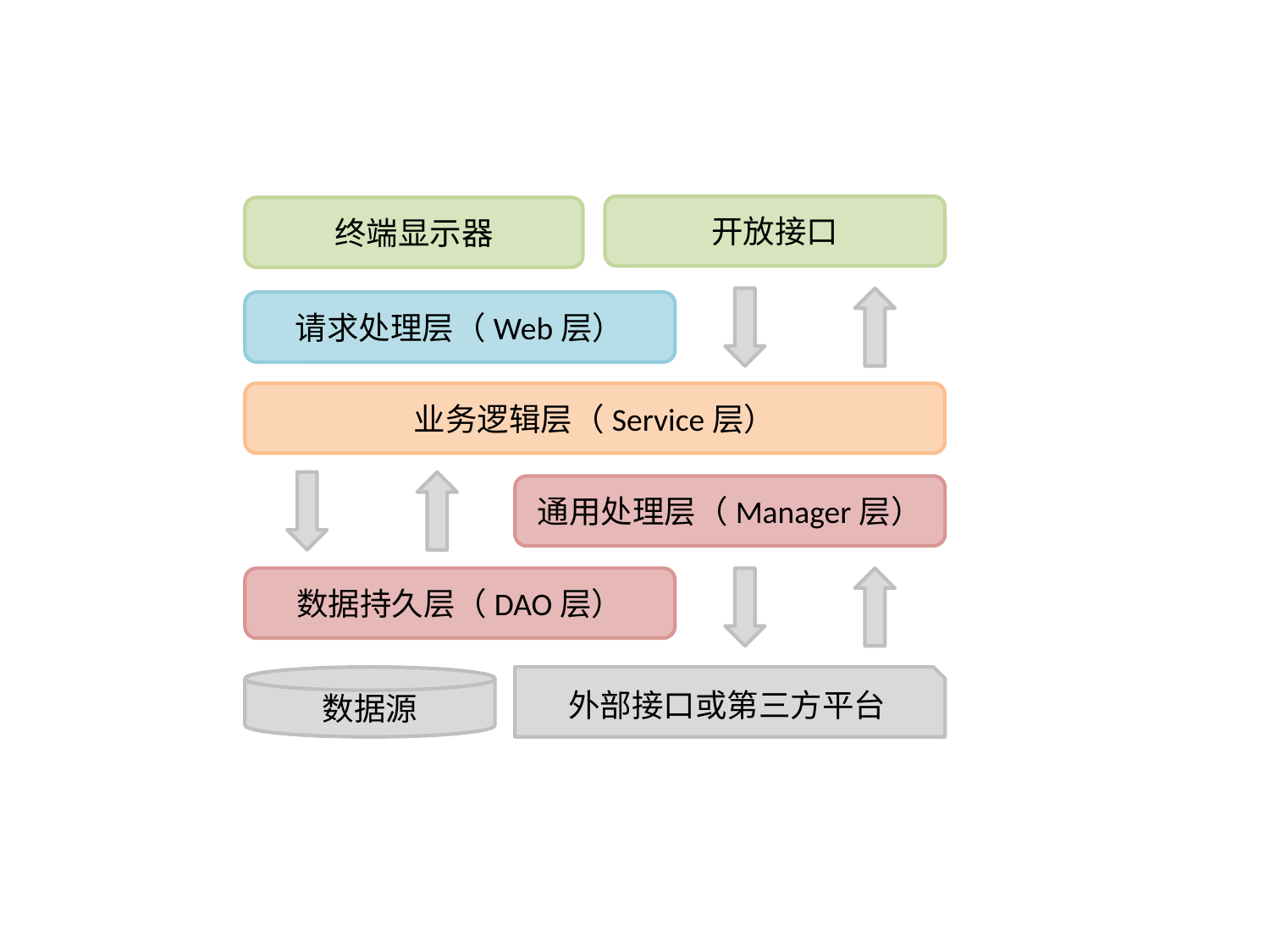

开放接口
终端显示器

请求处理层（Web层）
业务逻辑层（Service层）

通用处理层（Manager层）
数据持久层（DAO层）

数据源
外部接口或第三方平台